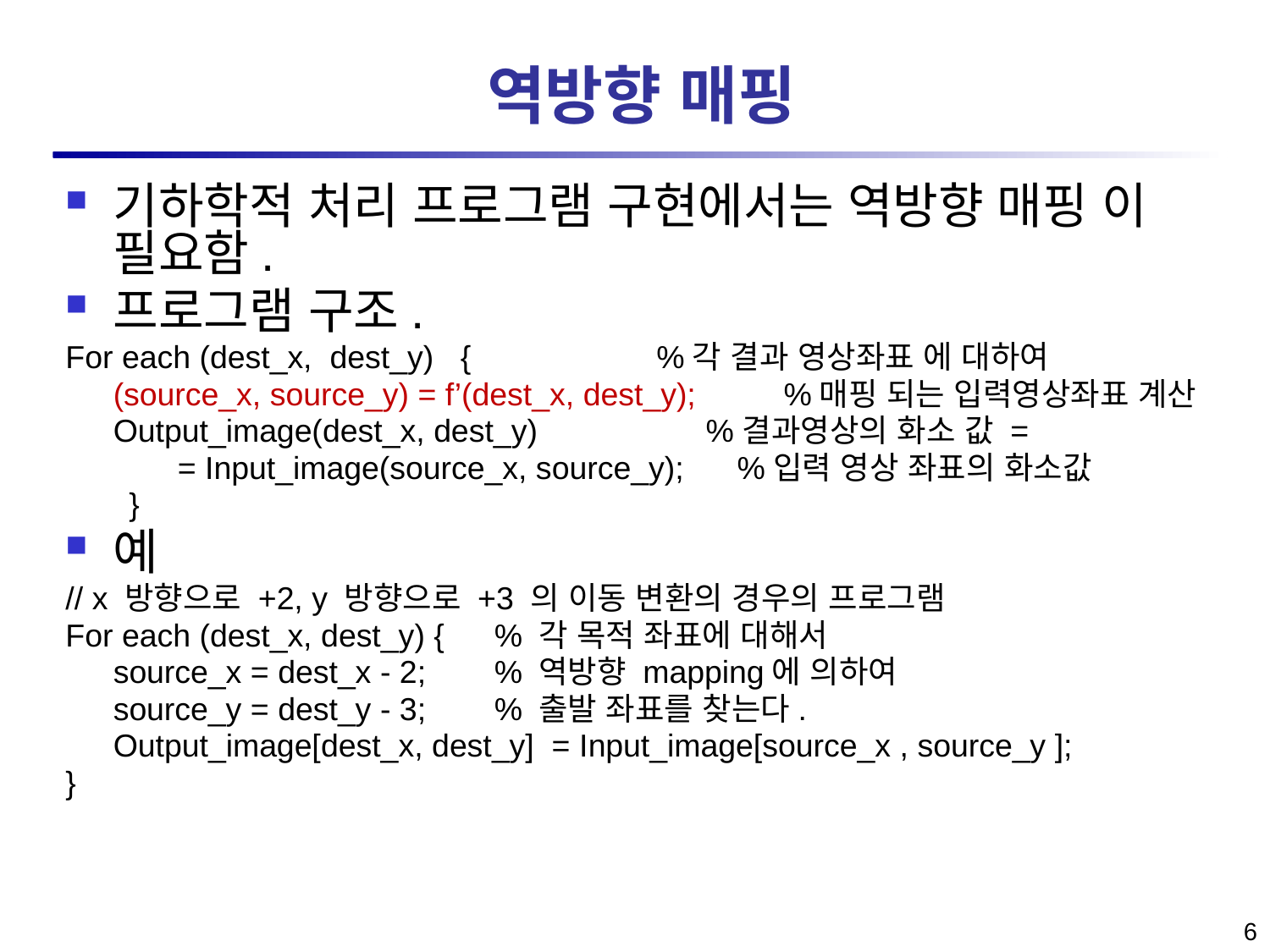

# 역방향 매핑
기하학적 처리 프로그램 구현에서는 역방향 매핑 이 필요함.
프로그램 구조.
For each (dest_x,  dest_y)   { 		    %각 결과 영상좌표 에 대하여
	(source_x, source_y) = f’(dest_x, dest_y); 	    %매핑 되는 입력영상좌표 계산
	Output_image(dest_x, dest_y)                   %결과영상의 화소 값 =
	 = Input_image(source_x, source_y);      %입력 영상 좌표의 화소값
}
예
// x 방향으로 +2, y 방향으로 +3 의 이동 변환의 경우의 프로그램
For each (dest_x, dest_y) {	% 각 목적 좌표에 대해서
	source_x = dest_x - 2;  	% 역방향 mapping에 의하여
	source_y = dest_y - 3;     	% 출발 좌표를 찾는다.
	Output_image[dest_x, dest_y]  = Input_image[source_x , source_y ];
}
6